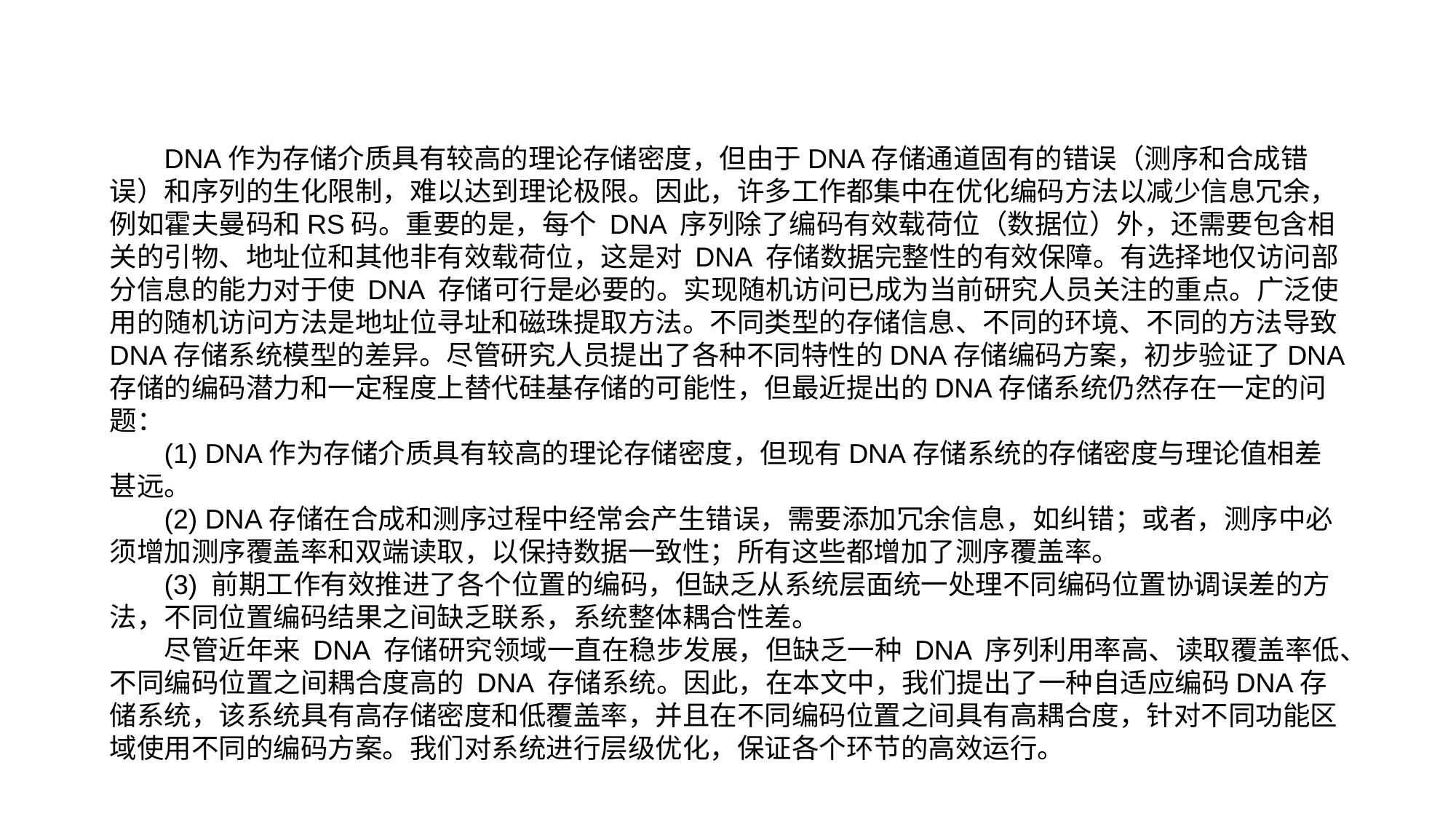

DNA作为存储介质具有较高的理论存储密度，但由于DNA存储通道固有的错误（测序和合成错误）和序列的生化限制，难以达到理论极限。因此，许多工作都集中在优化编码方法以减少信息冗余，例如霍夫曼码和RS码。重要的是，每个 DNA 序列除了编码有效载荷位（数据位）外，还需要包含相关的引物、地址位和其他非有效载荷位，这是对 DNA 存储数据完整性的有效保障。有选择地仅访问部分信息的能力对于使 DNA 存储可行是必要的。实现随机访问已成为当前研究人员关注的重点。广泛使用的随机访问方法是地址位寻址和磁珠提取方法。不同类型的存储信息、不同的环境、不同的方法导致DNA存储系统模型的差异。尽管研究人员提出了各种不同特性的DNA存储编码方案，初步验证了DNA存储的编码潜力和一定程度上替代硅基存储的可能性，但最近提出的DNA存储系统仍然存在一定的问题：
(1) DNA作为存储介质具有较高的理论存储密度，但现有DNA存储系统的存储密度与理论值相差甚远。
(2) DNA存储在合成和测序过程中经常会产生错误，需要添加冗余信息，如纠错；或者，测序中必须增加测序覆盖率和双端读取，以保持数据一致性；所有这些都增加了测序覆盖率。
(3) 前期工作有效推进了各个位置的编码，但缺乏从系统层面统一处理不同编码位置协调误差的方法，不同位置编码结果之间缺乏联系，系统整体耦合性差。
尽管近年来 DNA 存储研究领域一直在稳步发展，但缺乏一种 DNA 序列利用率高、读取覆盖率低、不同编码位置之间耦合度高的 DNA 存储系统。因此，在本文中，我们提出了一种自适应编码DNA存储系统，该系统具有高存储密度和低覆盖率，并且在不同编码位置之间具有高耦合度，针对不同功能区域使用不同的编码方案。我们对系统进行层级优化，保证各个环节的高效运行。